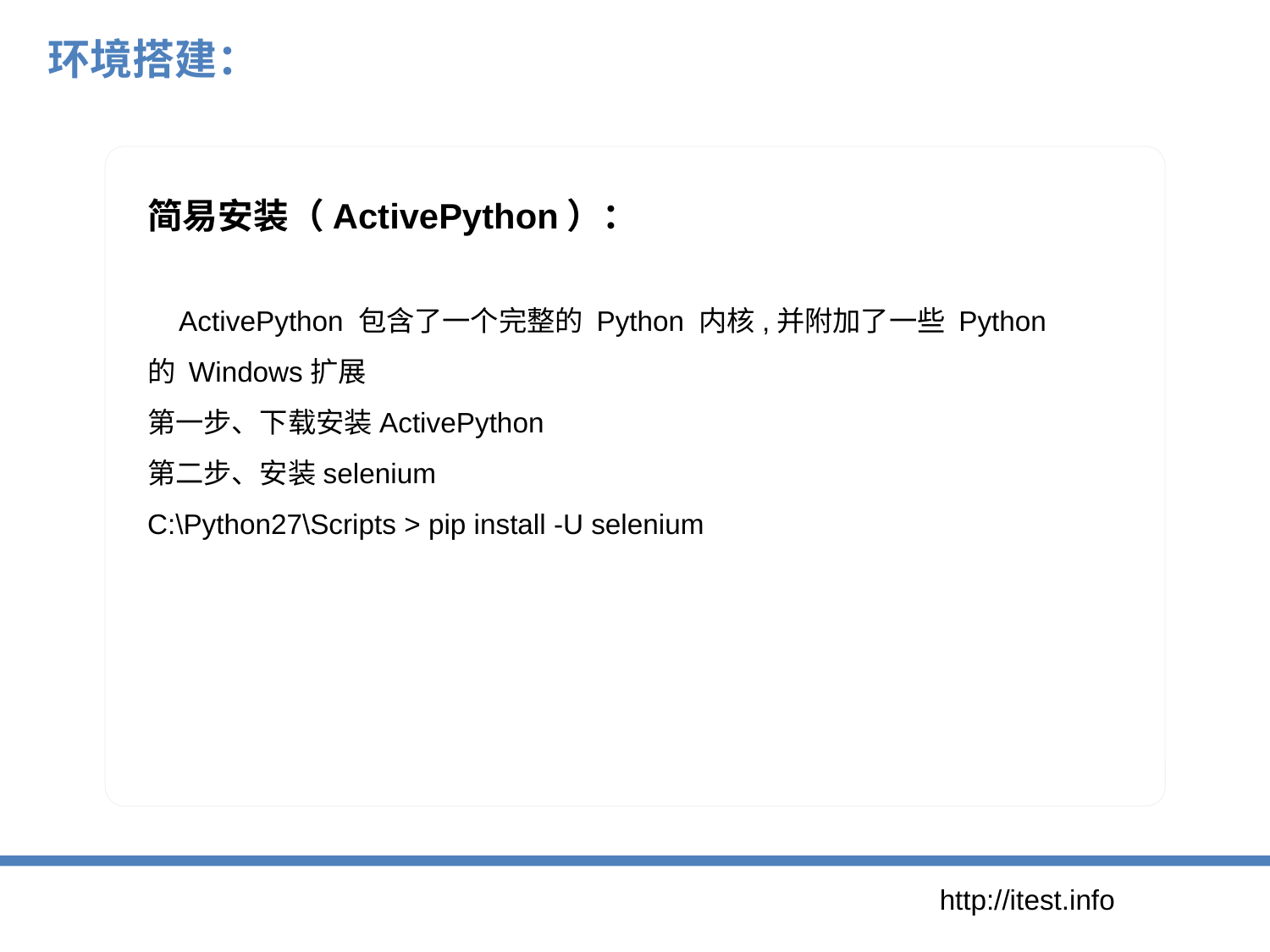

环境搭建：

简易安装（ActivePython）：

    ActivePython 包含了一个完整的 Python 内核,并附加了一些 Python 的 Windows扩展
第一步、下载安装ActivePython
第二步、安装selenium
C:\Python27\Scripts > pip install -U selenium

http://itest.info